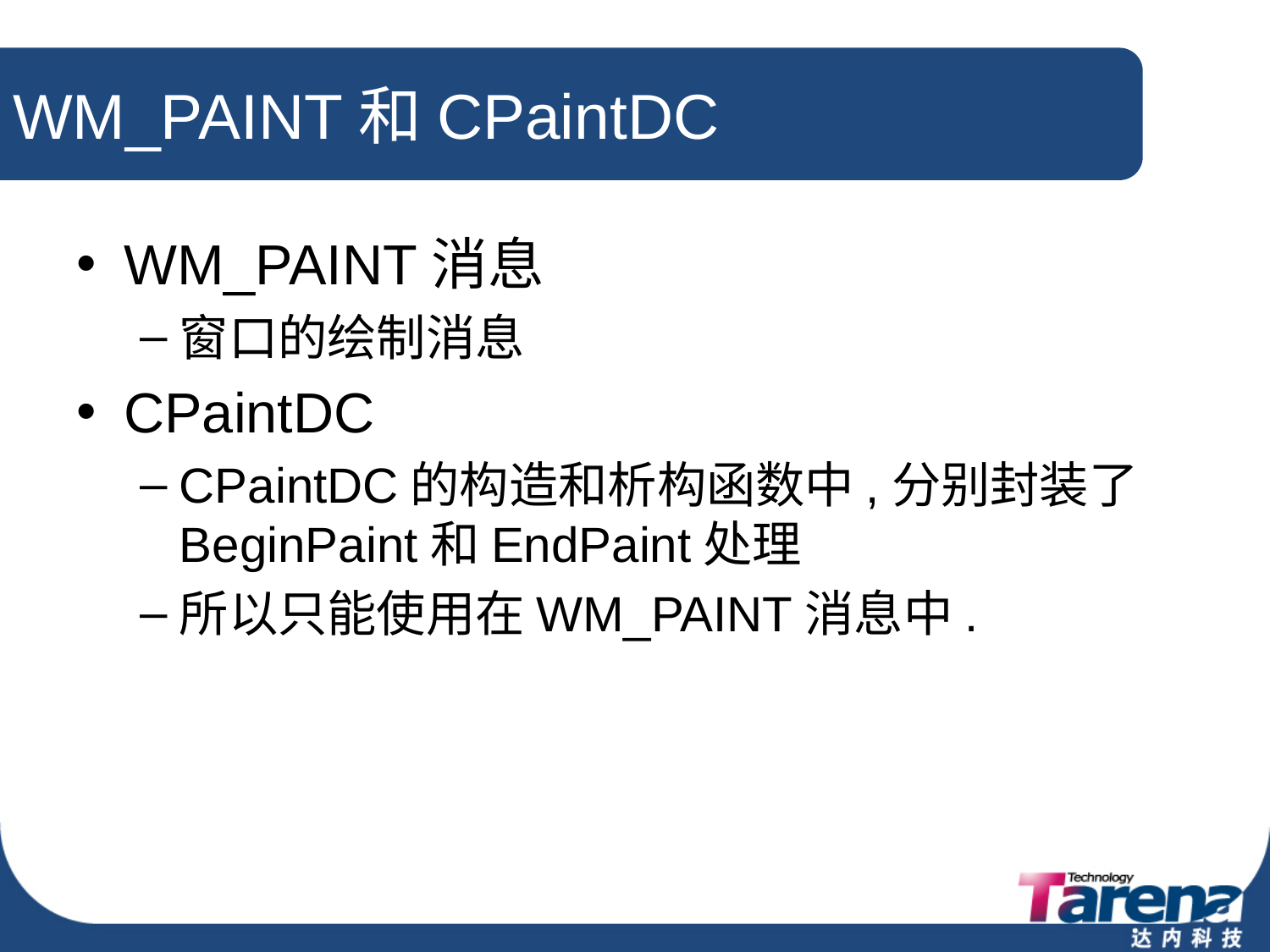

# WM_PAINT和CPaintDC
WM_PAINT消息
窗口的绘制消息
CPaintDC
CPaintDC的构造和析构函数中,分别封装了BeginPaint和EndPaint处理
所以只能使用在WM_PAINT消息中.